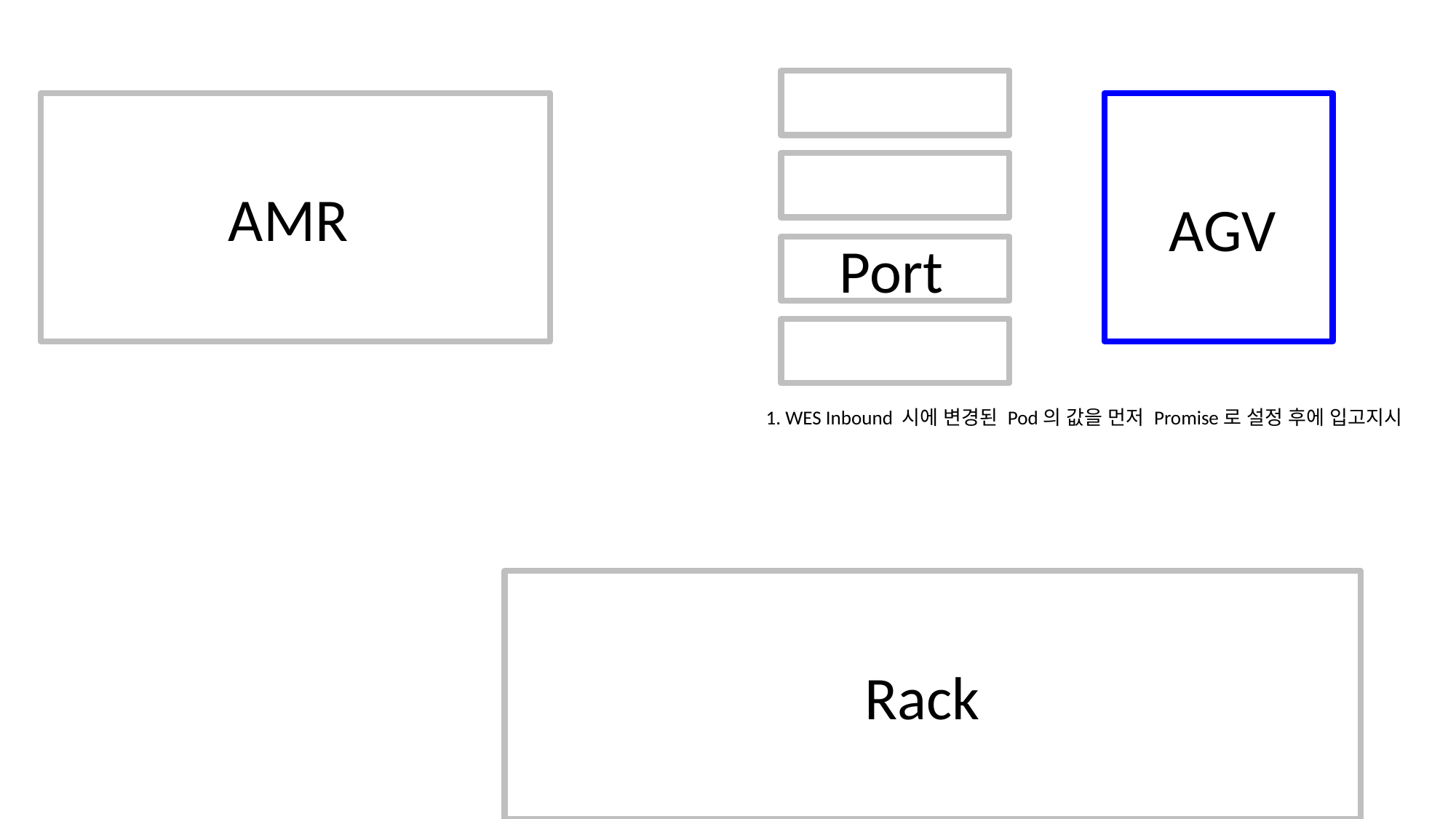

AMR
AGV
Port

1. WES Inbound 시에 변경된 Pod의 값을 먼저 Promise로 설정 후에 입고지시

Rack